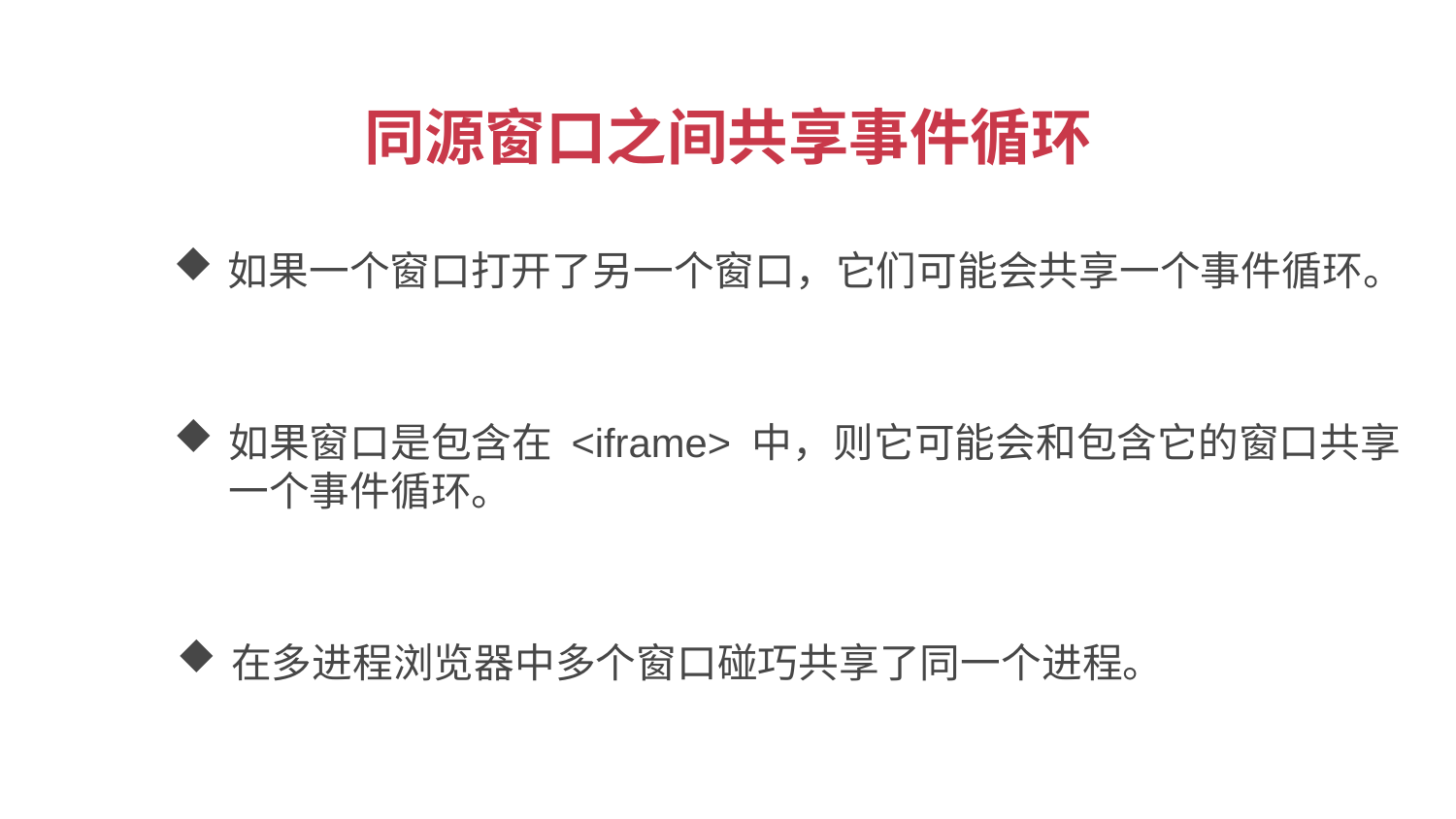

同源窗口之间共享事件循环
如果一个窗口打开了另一个窗口，它们可能会共享一个事件循环。
如果窗口是包含在 <iframe> 中，则它可能会和包含它的窗口共享一个事件循环。
在多进程浏览器中多个窗口碰巧共享了同一个进程。